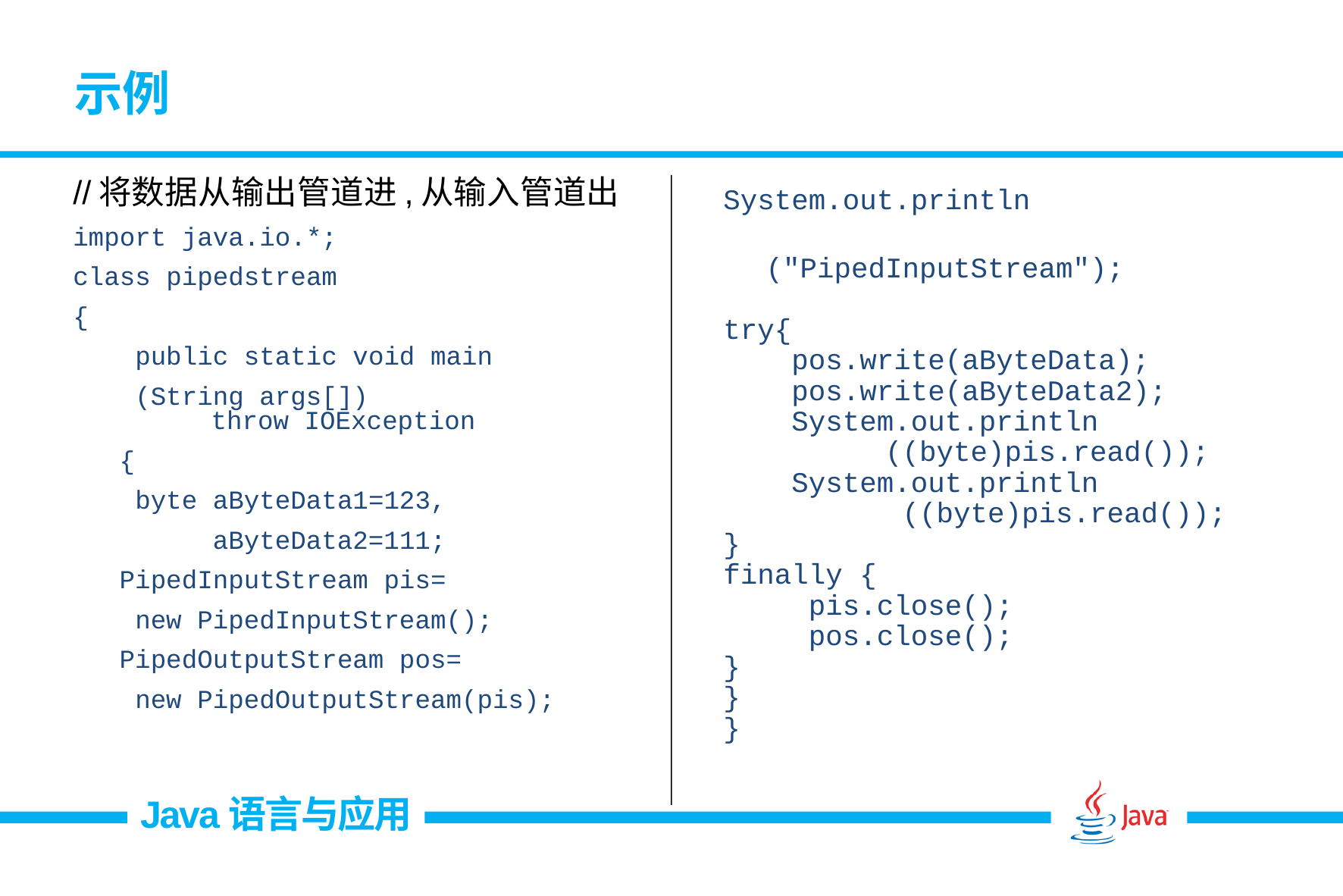

# 示例
//将数据从输出管道进,从输入管道出
import java.io.*;
class pipedstream
{
    public static void main
    (String args[])
       throw IOException
   {
    byte aByteData1=123,
         aByteData2=111;
   PipedInputStream pis=
    new PipedInputStream();
   PipedOutputStream pos=
    new PipedOutputStream(pis);

System.out.println
                ("PipedInputStream");

try{
    pos.write(aByteData);
    pos.write(aByteData2);
    System.out.println
       ((byte)pis.read());
    System.out.println
        ((byte)pis.read());
}
finally {
     pis.close();
     pos.close();
}
}
}

38